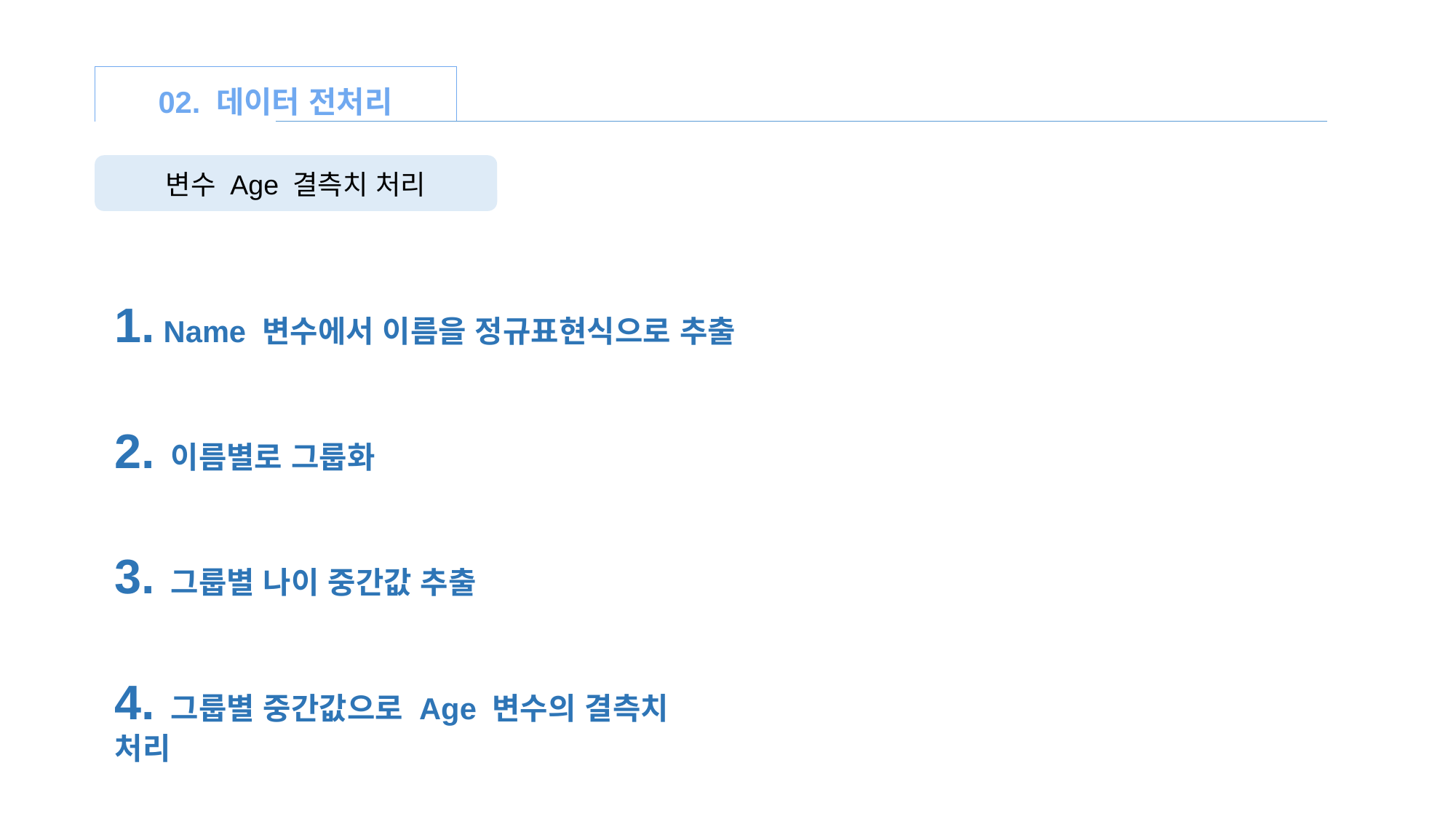

02. 데이터 전처리

변수 Age 결측치 처리
1. Name 변수에서 이름을 정규표현식으로 추출
2. 이름별로 그룹화
3. 그룹별 나이 중간값 추출
4. 그룹별 중간값으로 Age 변수의 결측치 처리